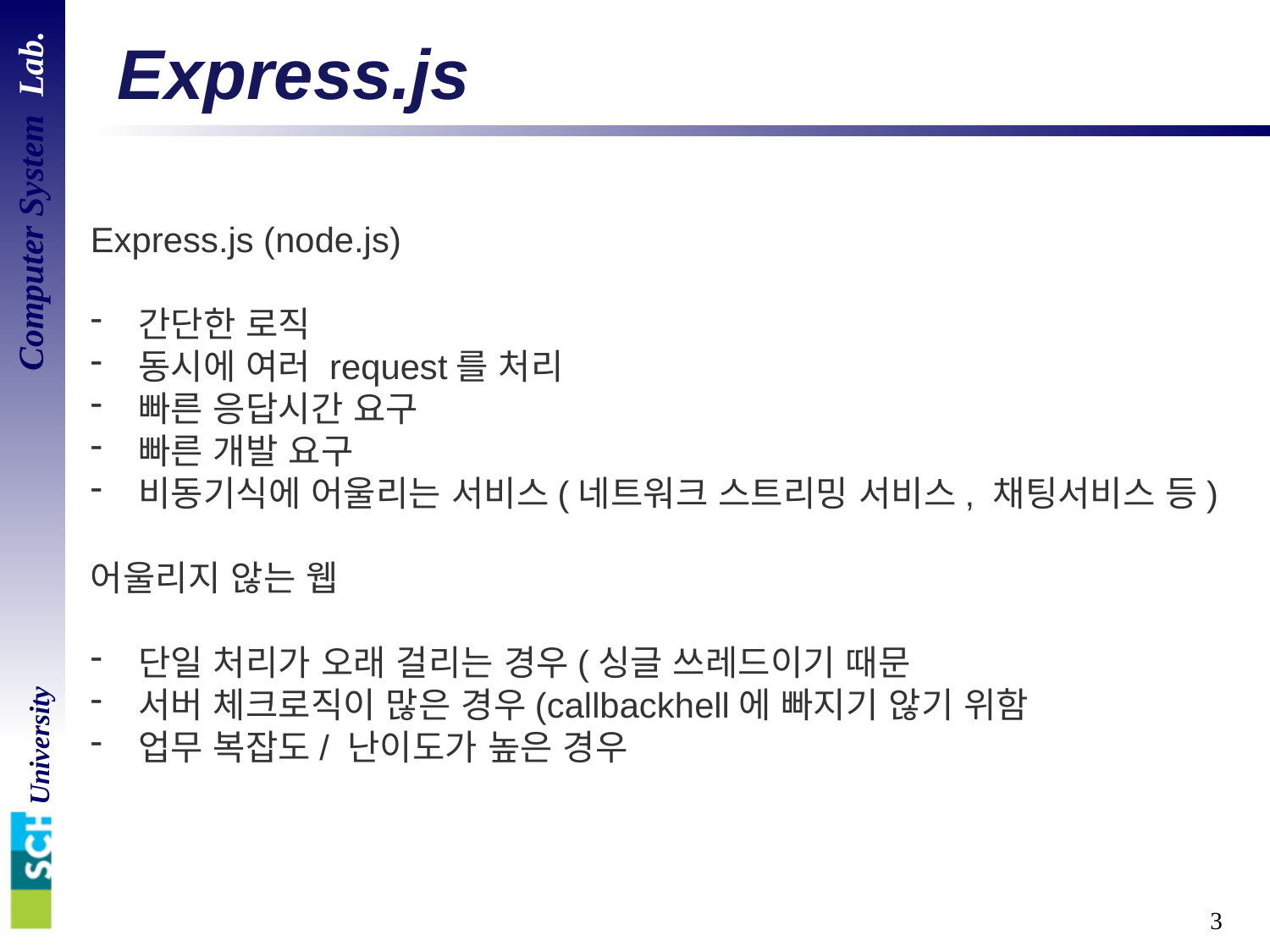

# Express.js
Express.js (node.js)

간단한 로직
동시에 여러 request를 처리
빠른 응답시간 요구
빠른 개발 요구
비동기식에 어울리는 서비스(네트워크 스트리밍 서비스, 채팅서비스 등)

어울리지 않는 웹

단일 처리가 오래 걸리는 경우(싱글 쓰레드이기 때문
서버 체크로직이 많은 경우(callbackhell에 빠지기 않기 위함
업무 복잡도/ 난이도가 높은 경우